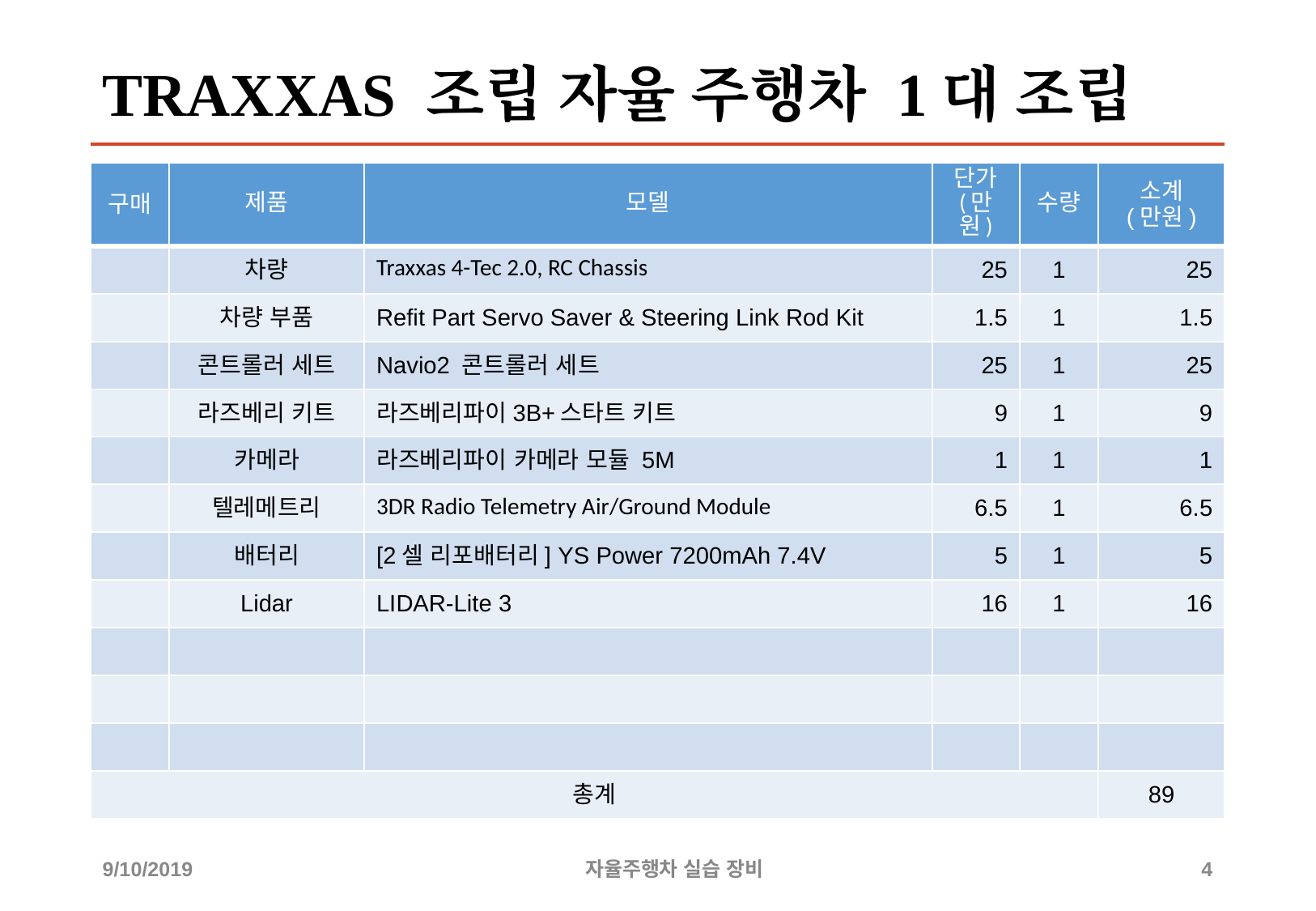

# TRAXXAS 조립 자율 주행차 1대 조립
| 구매 | 제품 | 모델 | 단가 (만원) | 수량 | 소계 (만원) |
| --- | --- | --- | --- | --- | --- |
|  | 차량 | Traxxas 4-Tec 2.0, RC Chassis | 25 | 1 | 25 |
|  | 차량 부품 | Refit Part Servo Saver & Steering Link Rod Kit | 1.5 | 1 | 1.5 |
|  | 콘트롤러 세트 | Navio2 콘트롤러 세트 | 25 | 1 | 25 |
|  | 라즈베리 키트 | 라즈베리파이3B+스타트 키트 | 9 | 1 | 9 |
|  | 카메라 | 라즈베리파이 카메라 모듈 5M | 1 | 1 | 1 |
|  | 텔레메트리 | 3DR Radio Telemetry Air/Ground Module | 6.5 | 1 | 6.5 |
|  | 배터리 | [2셀 리포배터리] YS Power 7200mAh 7.4V | 5 | 1 | 5 |
|  | Lidar | LIDAR-Lite 3 | 16 | 1 | 16 |
|  |  |  |  |  |  |
|  |  |  |  |  |  |
|  |  |  |  |  |  |
| 총계 |  |  |  |  | 89 |
9/10/2019
자율주행차 실습 장비
4